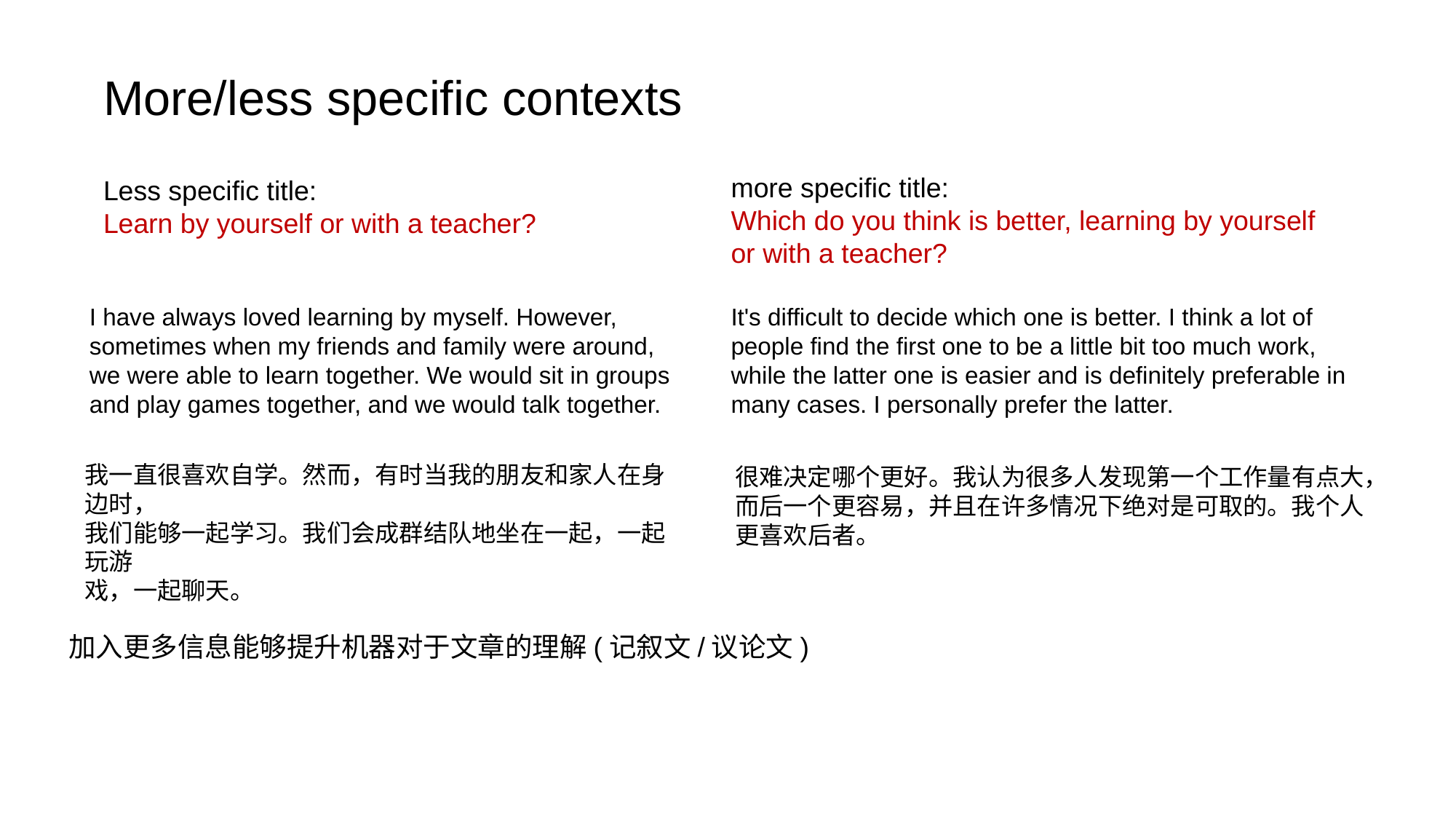

# More/less specific contexts
more specific title:
Which do you think is better, learning by yourself or with a teacher?
Less specific title:
Learn by yourself or with a teacher?
I have always loved learning by myself. However, sometimes when my friends and family were around, we were able to learn together. We would sit in groups and play games together, and we would talk together.
It's difficult to decide which one is better. I think a lot of people find the first one to be a little bit too much work, while the latter one is easier and is definitely preferable in many cases. I personally prefer the latter.
我一直很喜欢自学。然而，有时当我的朋友和家人在身边时，
我们能够一起学习。我们会成群结队地坐在一起，一起玩游
戏，一起聊天。
很难决定哪个更好。我认为很多人发现第一个工作量有点大，
而后一个更容易，并且在许多情况下绝对是可取的。我个人
更喜欢后者。
加入更多信息能够提升机器对于文章的理解(记叙文/议论文)